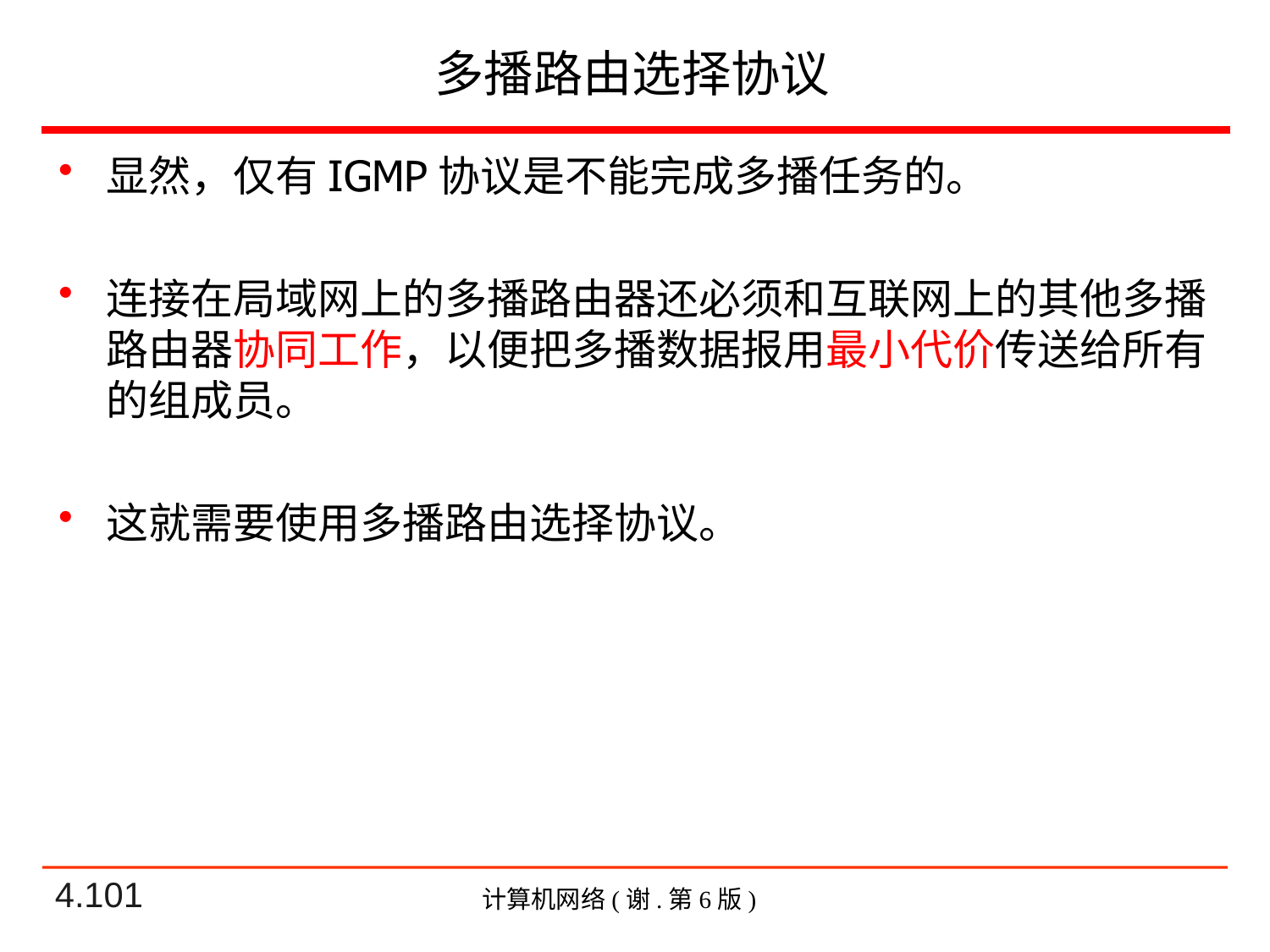

# 多播路由选择协议
显然，仅有IGMP协议是不能完成多播任务的。

连接在局域网上的多播路由器还必须和互联网上的其他多播路由器协同工作，以便把多播数据报用最小代价传送给所有的组成员。

这就需要使用多播路由选择协议。